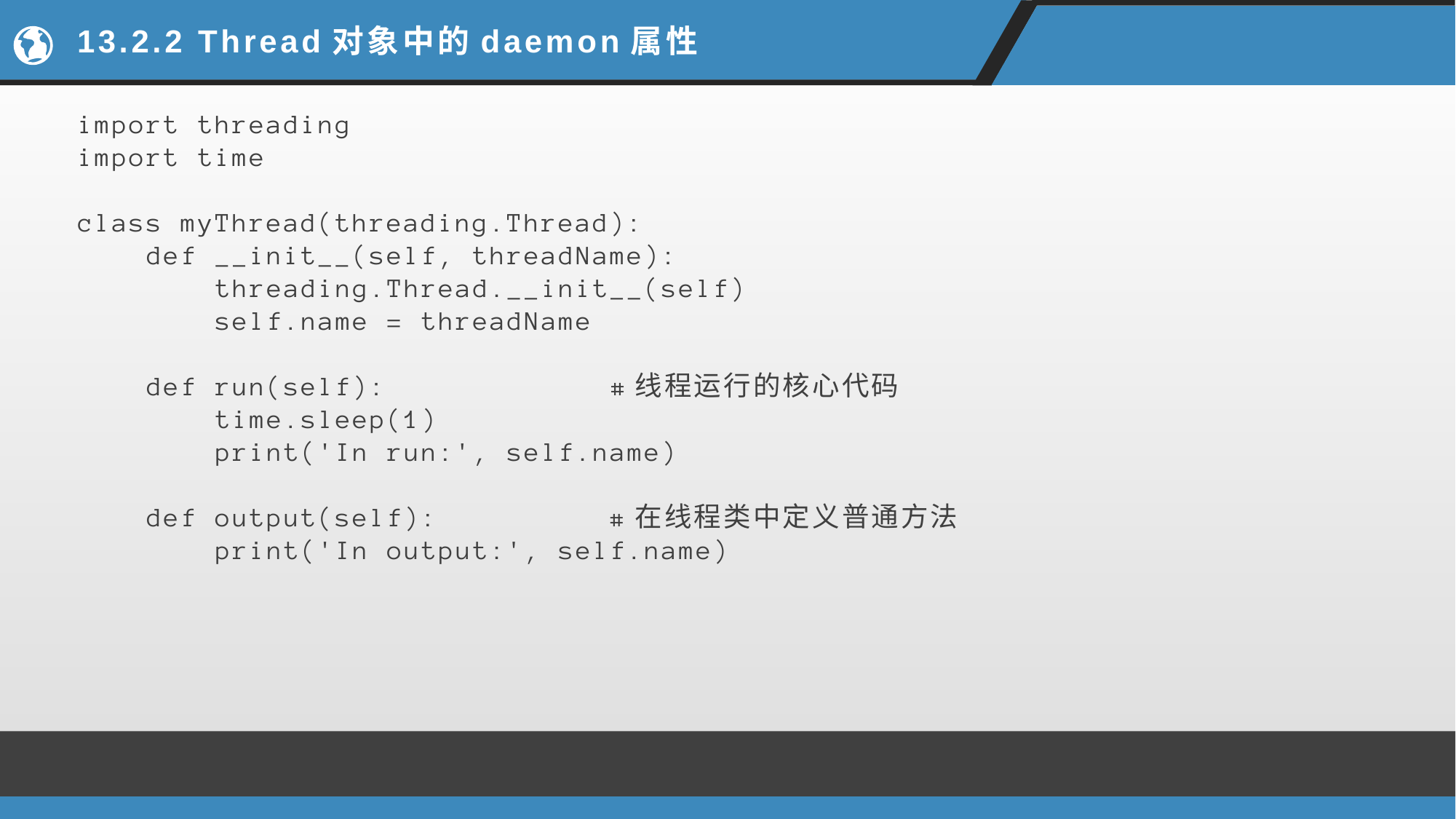

# 13.2.2 Thread对象中的daemon属性

import threading
import time

class myThread(threading.Thread):
    def __init__(self, threadName):
        threading.Thread.__init__(self)
        self.name = threadName

    def run(self):             #线程运行的核心代码
        time.sleep(1)
        print('In run:', self.name)

    def output(self):          #在线程类中定义普通方法
        print('In output:', self.name)